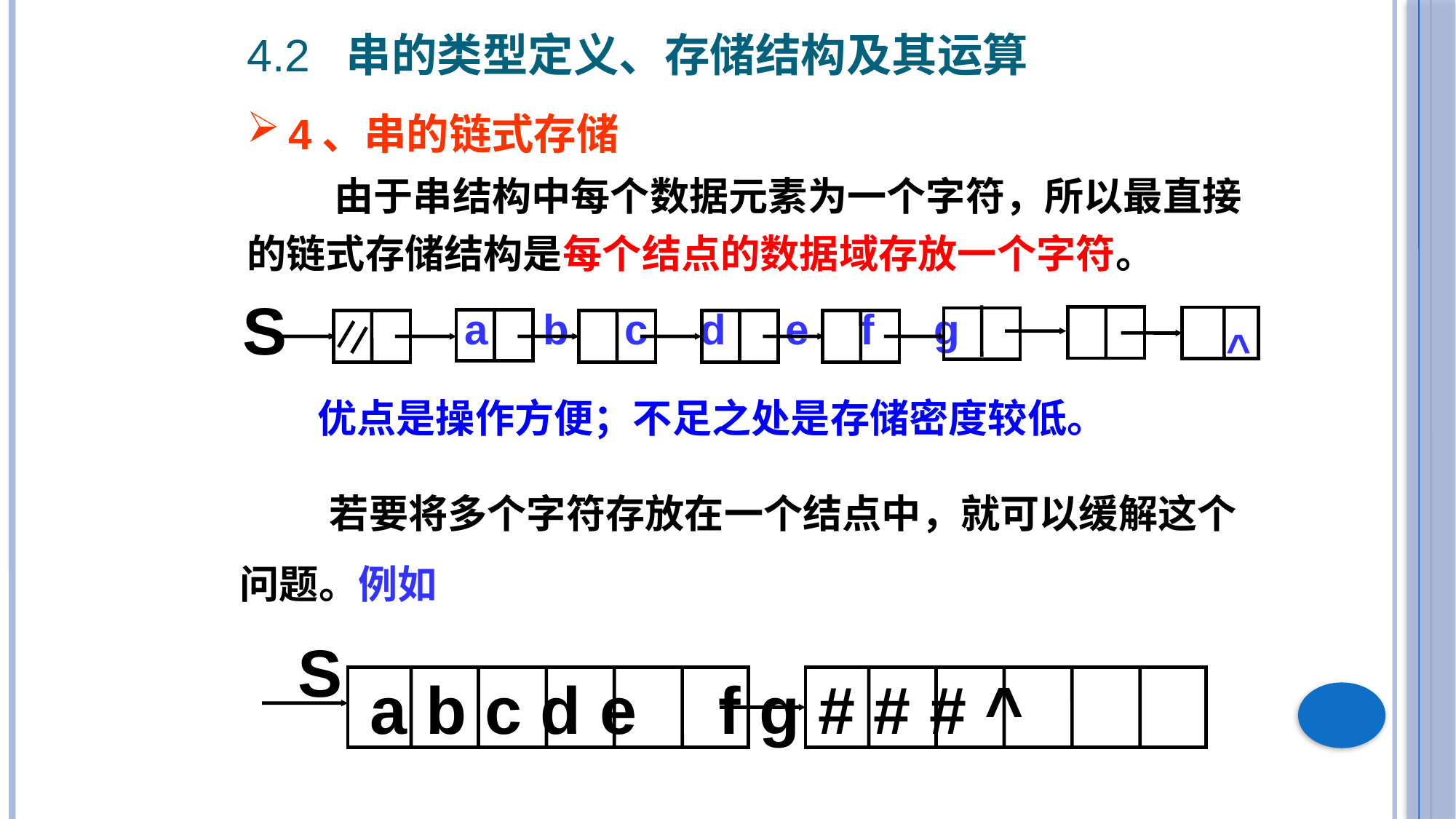

4.2  串的类型定义、存储结构及其运算
4、串的链式存储
        由于串结构中每个数据元素为一个字符，所以最直接的链式存储结构是每个结点的数据域存放一个字符。

S

a      b      c       d     e     f     g
^

            优点是操作方便；不足之处是存储密度较低。
         若要将多个字符存放在一个结点中，就可以缓解这个问题。例如
S

a b c d e      f g # # # ^